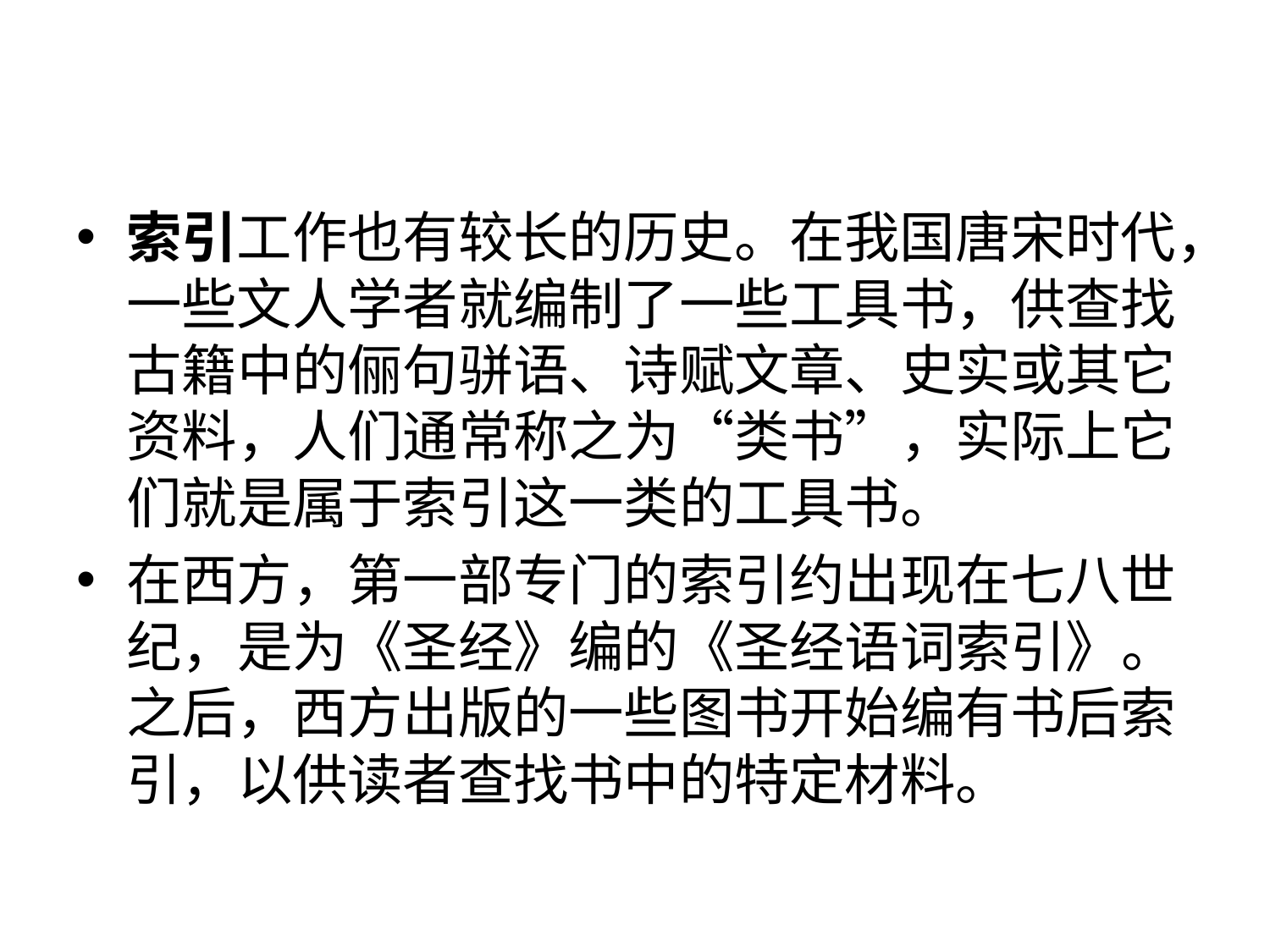

索引工作也有较长的历史。在我国唐宋时代，一些文人学者就编制了一些工具书，供查找古籍中的俪句骈语、诗赋文章、史实或其它资料，人们通常称之为“类书”，实际上它们就是属于索引这一类的工具书。
在西方，第一部专门的索引约出现在七八世纪，是为《圣经》编的《圣经语词索引》。之后，西方出版的一些图书开始编有书后索引，以供读者查找书中的特定材料。